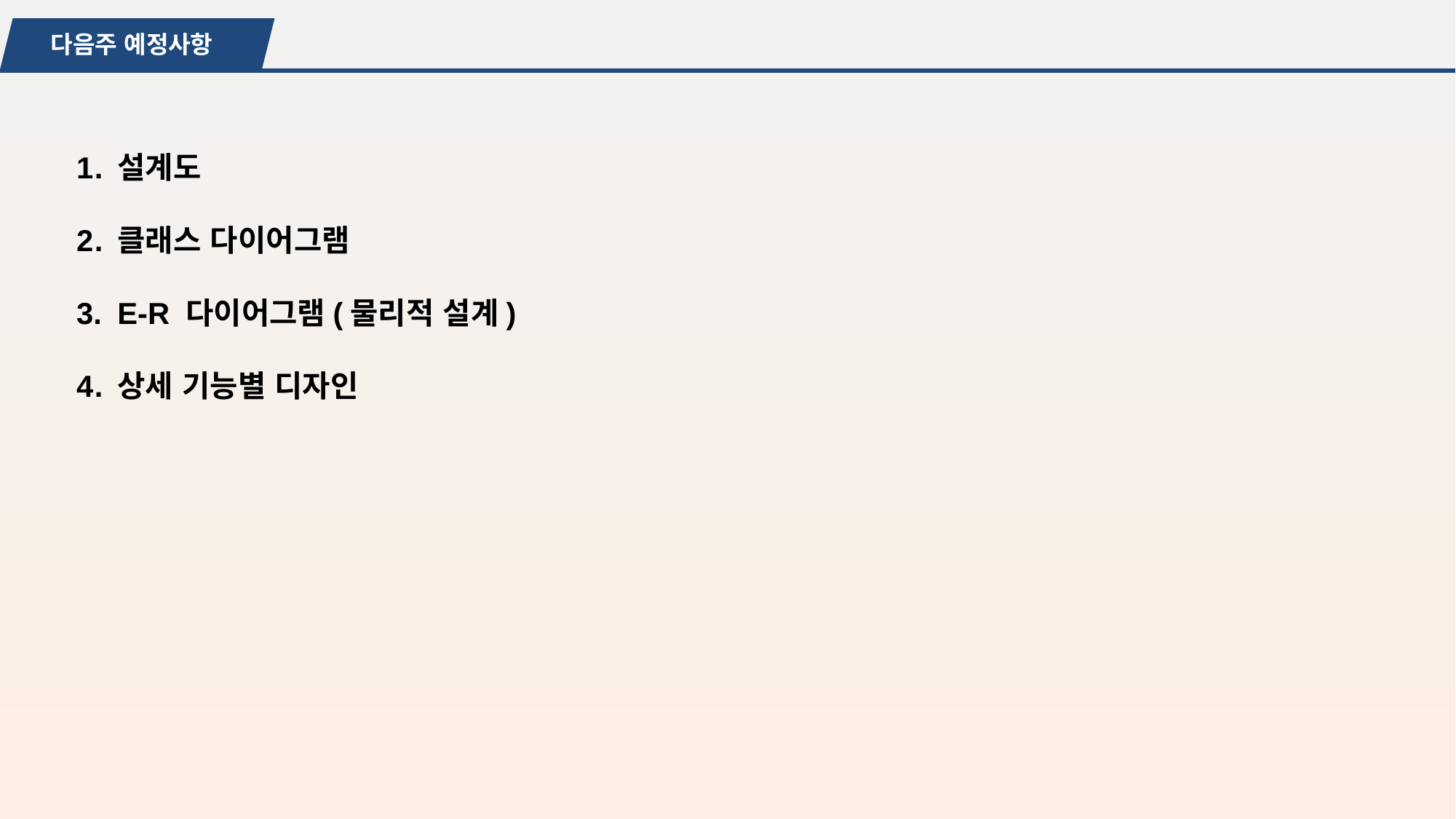

다음주 예정사항

설계도

클래스 다이어그램

E-R 다이어그램(물리적 설계)

상세 기능별 디자인